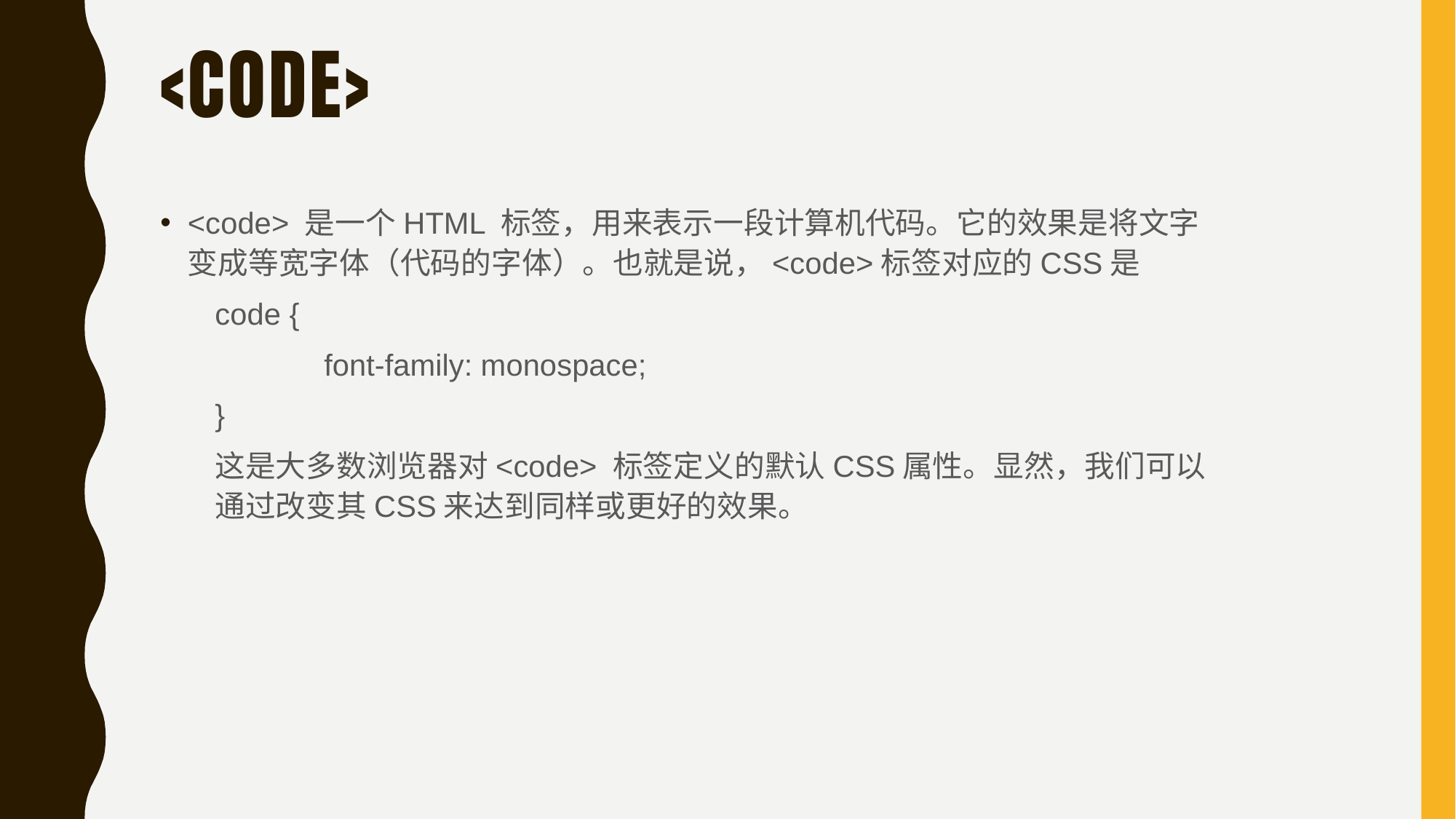

# <code>
<code> 是一个HTML 标签，用来表示一段计算机代码。它的效果是将文字变成等宽字体（代码的字体）。也就是说，<code>标签对应的CSS是
code {
	font-family: monospace;
}
这是大多数浏览器对<code> 标签定义的默认CSS属性。显然，我们可以通过改变其CSS来达到同样或更好的效果。